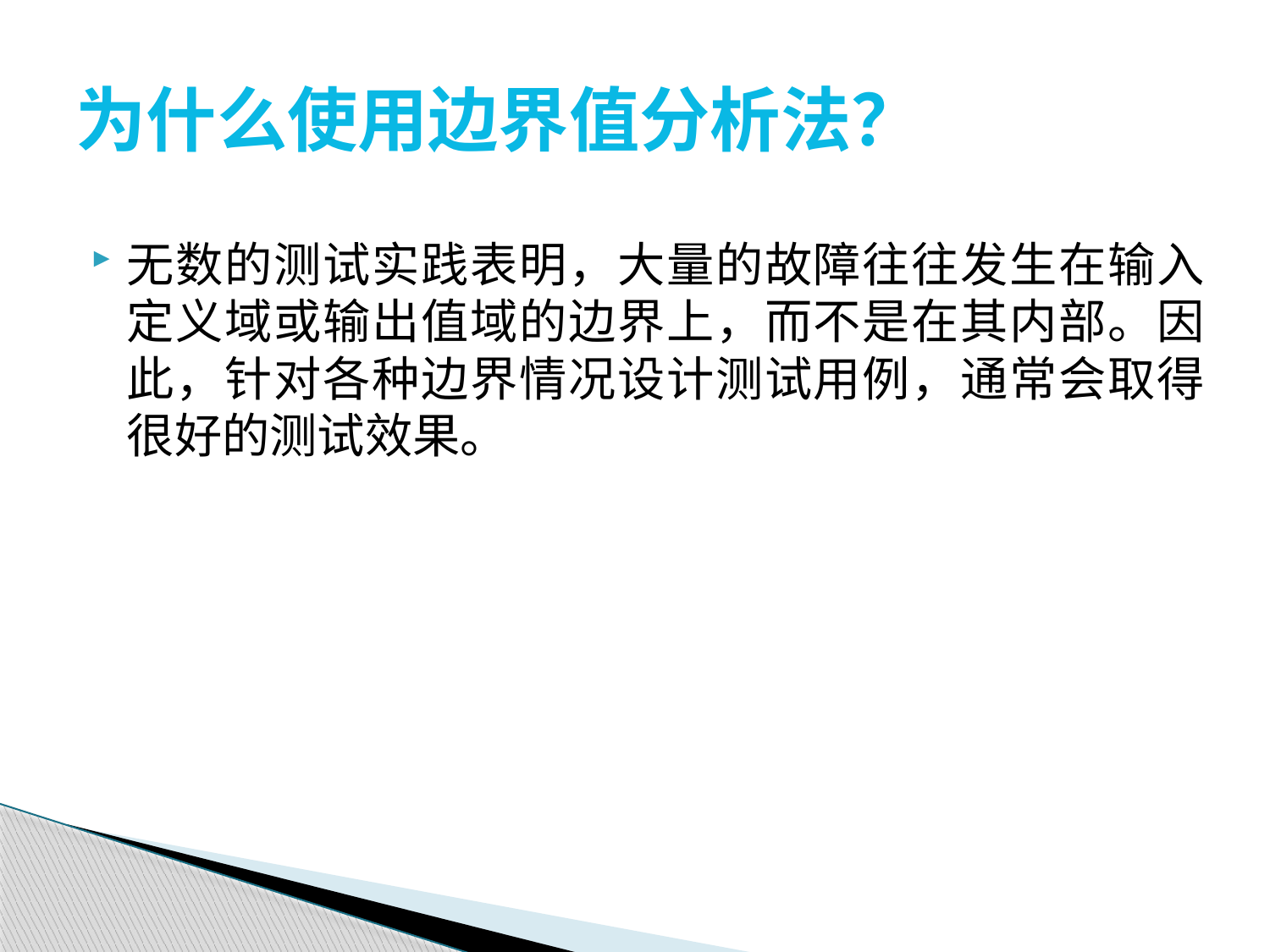

# 为什么使用边界值分析法？
无数的测试实践表明，大量的故障往往发生在输入定义域或输出值域的边界上，而不是在其内部。因此，针对各种边界情况设计测试用例，通常会取得很好的测试效果。